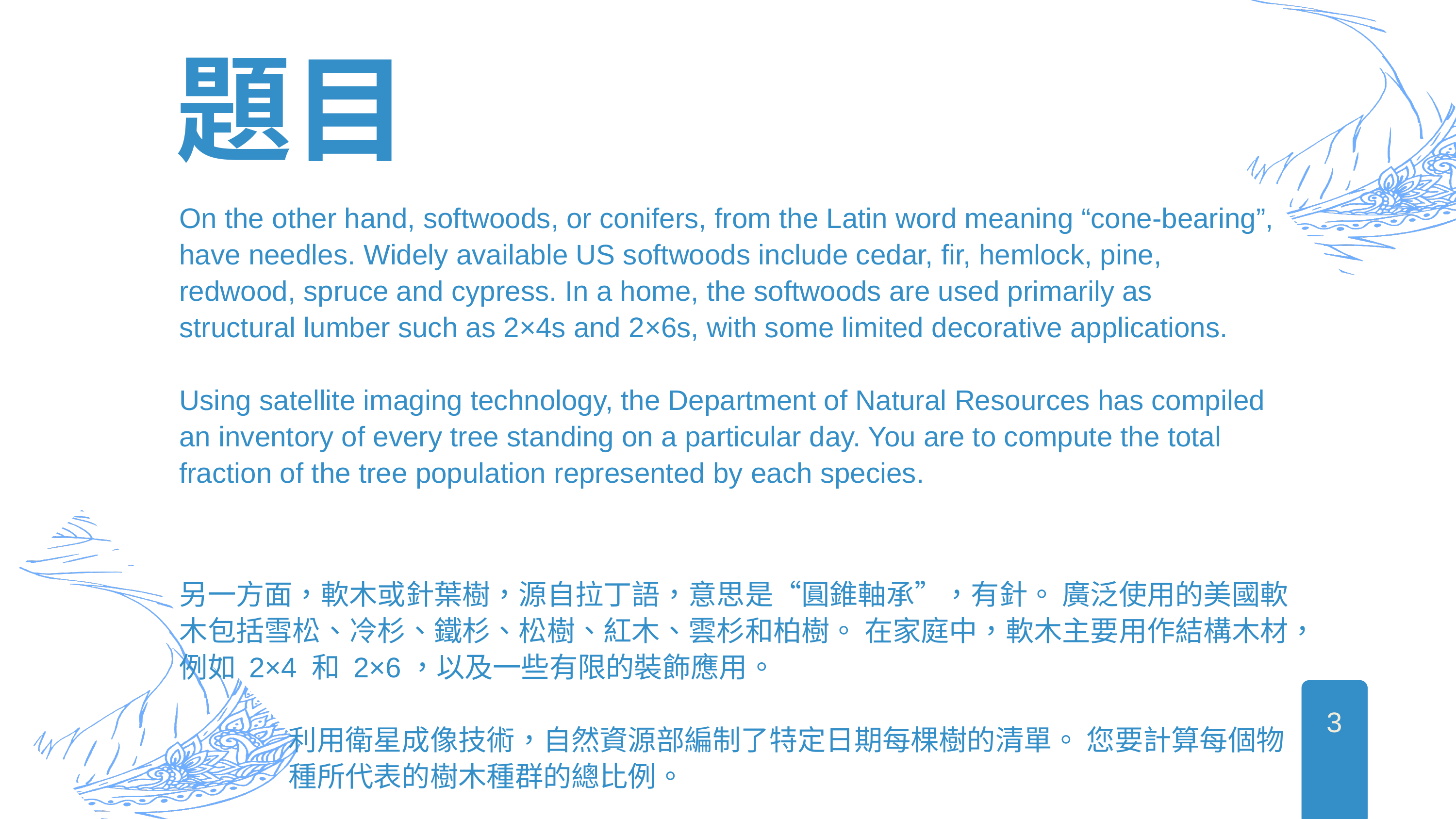

題目
On the other hand, softwoods, or conifers, from the Latin word meaning “cone-bearing”, have needles. Widely available US softwoods include cedar, fir, hemlock, pine, redwood, spruce and cypress. In a home, the softwoods are used primarily as structural lumber such as 2×4s and 2×6s, with some limited decorative applications.

Using satellite imaging technology, the Department of Natural Resources has compiled an inventory of every tree standing on a particular day. You are to compute the total fraction of the tree population represented by each species.

另一方面，軟木或針葉樹，源自拉丁語，意思是“圓錐軸承”，有針。 廣泛使用的美國軟木包括雪松、冷杉、鐵杉、松樹、紅木、雲杉和柏樹。 在家庭中，軟木主要用作結構木材，例如 2×4 和 2×6，以及一些有限的裝飾應用。

利用衛星成像技術，自然資源部編制了特定日期每棵樹的清單。 您要計算每個物種所代表的樹木種群的總比例。

3